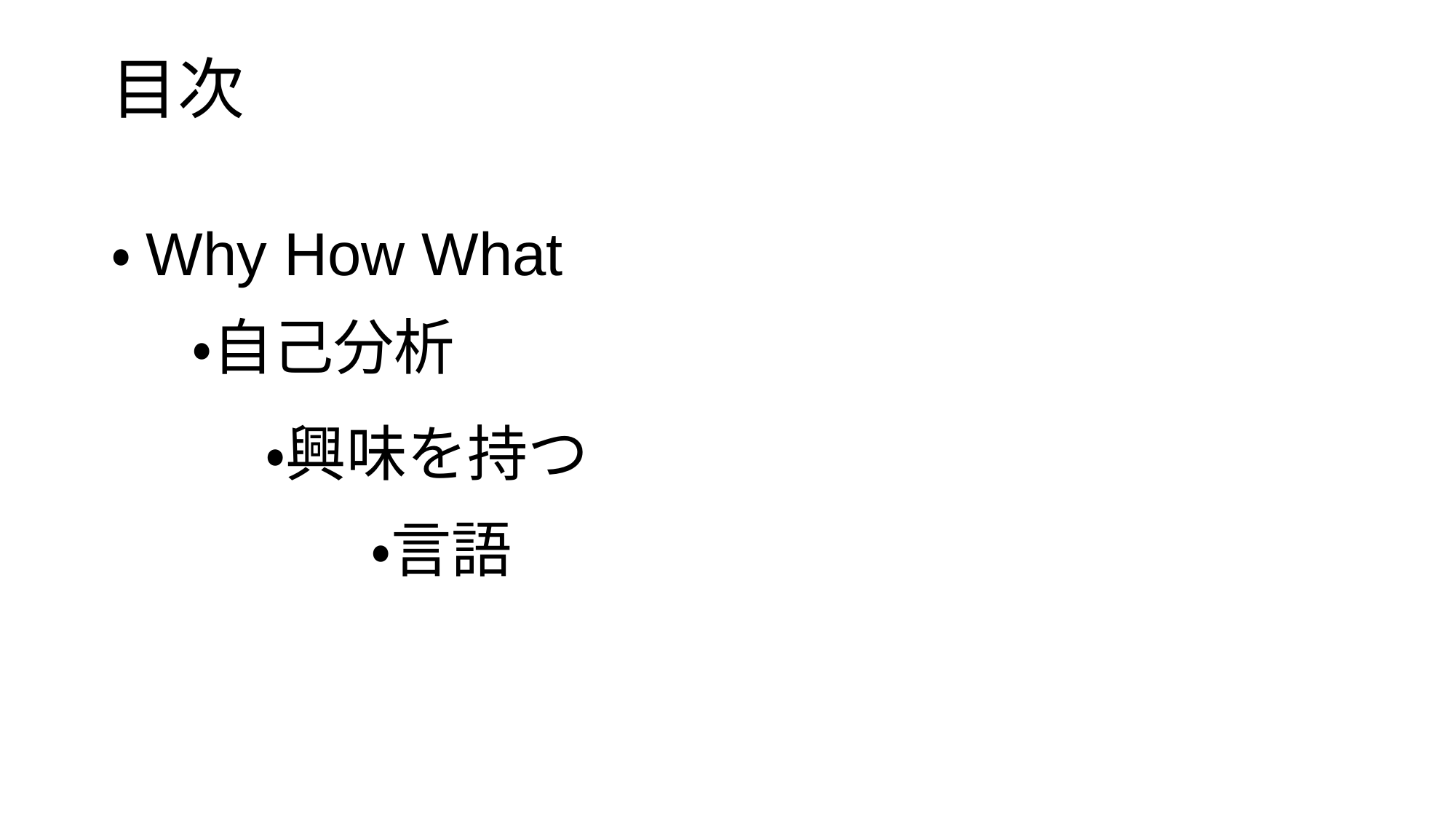

# 目次
・Why How What

・自己分析
・興味を持つ

・言語